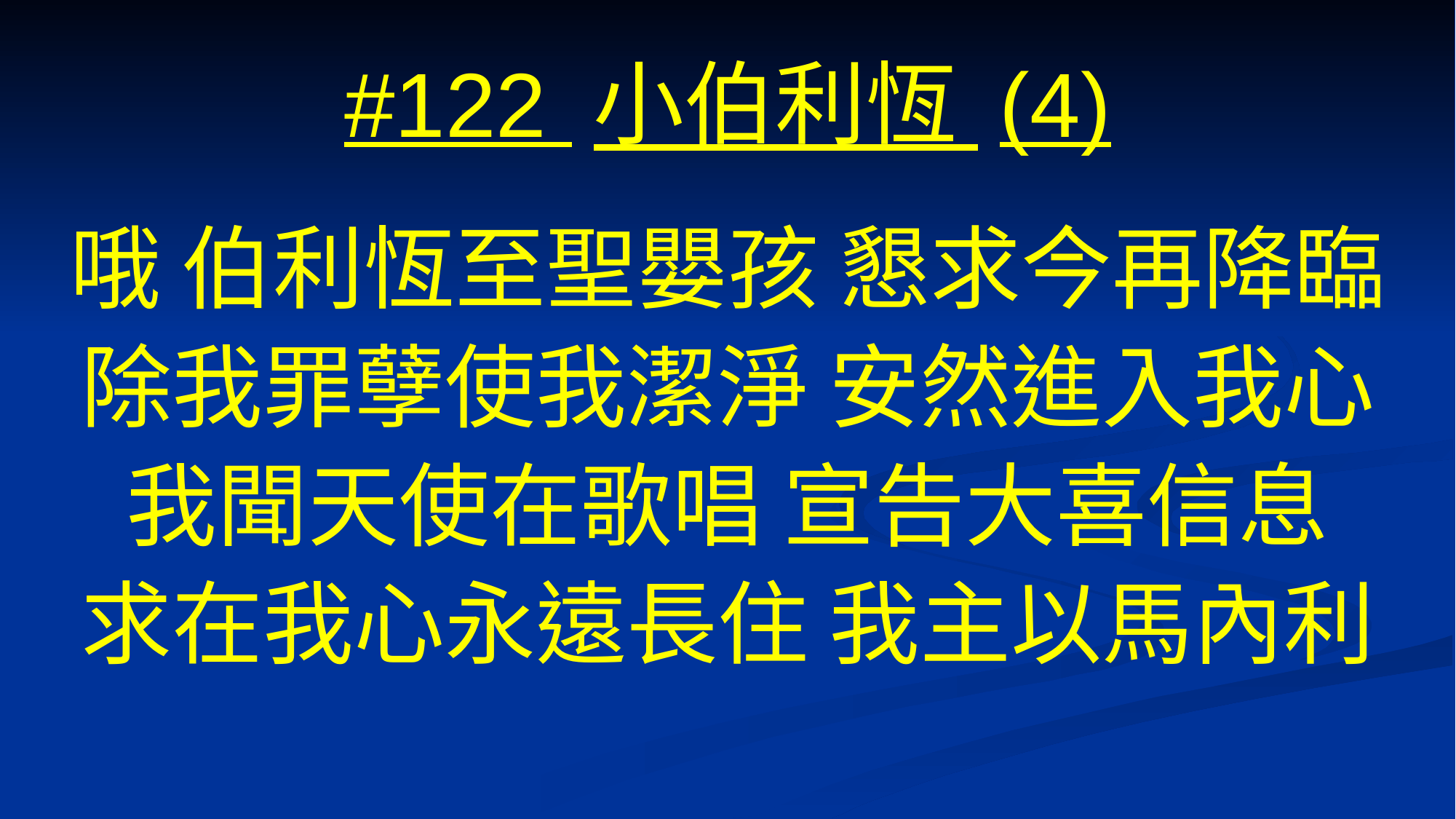

# #122 小伯利恆 (4)
哦 伯利恆至聖嬰孩 懇求今再降臨
除我罪孽使我潔淨 安然進入我心
我聞天使在歌唱 宣告大喜信息
求在我心永遠長住 我主以馬內利